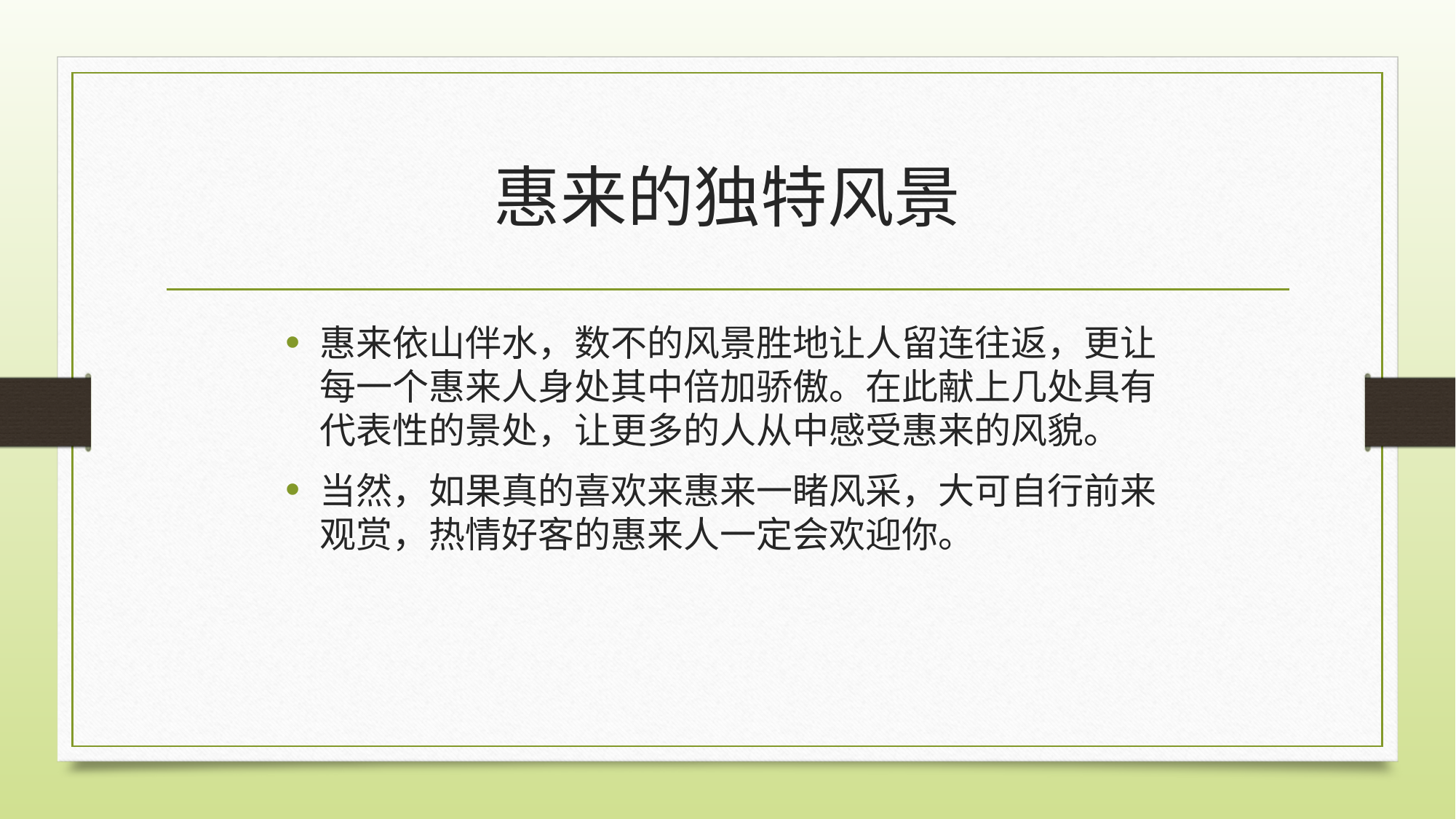

# 惠来的独特风景
惠来依山伴水，数不的风景胜地让人留连往返，更让每一个惠来人身处其中倍加骄傲。在此献上几处具有代表性的景处，让更多的人从中感受惠来的风貌。
当然，如果真的喜欢来惠来一睹风采，大可自行前来观赏，热情好客的惠来人一定会欢迎你。